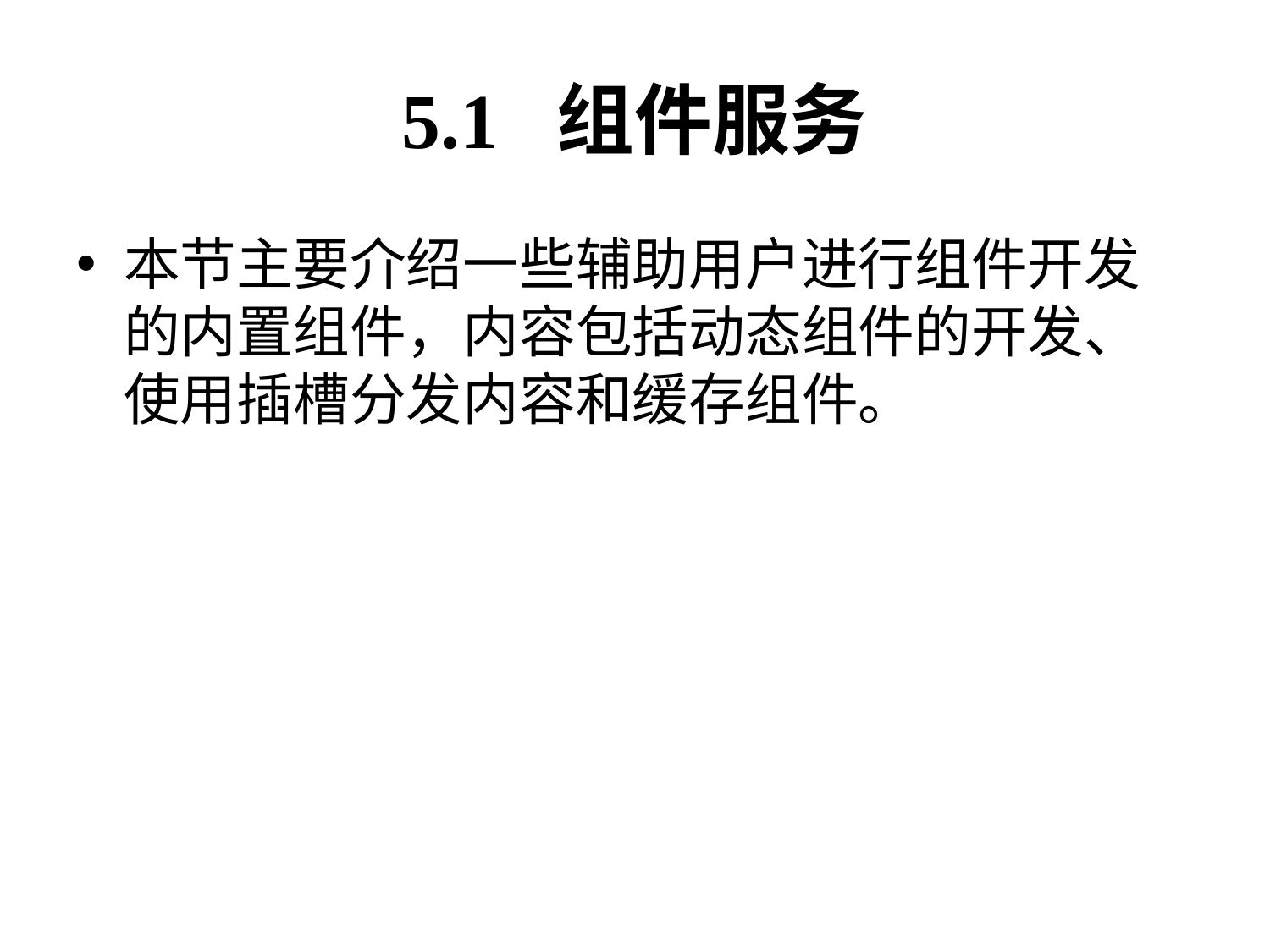

# 5.1  组件服务
本节主要介绍一些辅助用户进行组件开发的内置组件，内容包括动态组件的开发、使用插槽分发内容和缓存组件。